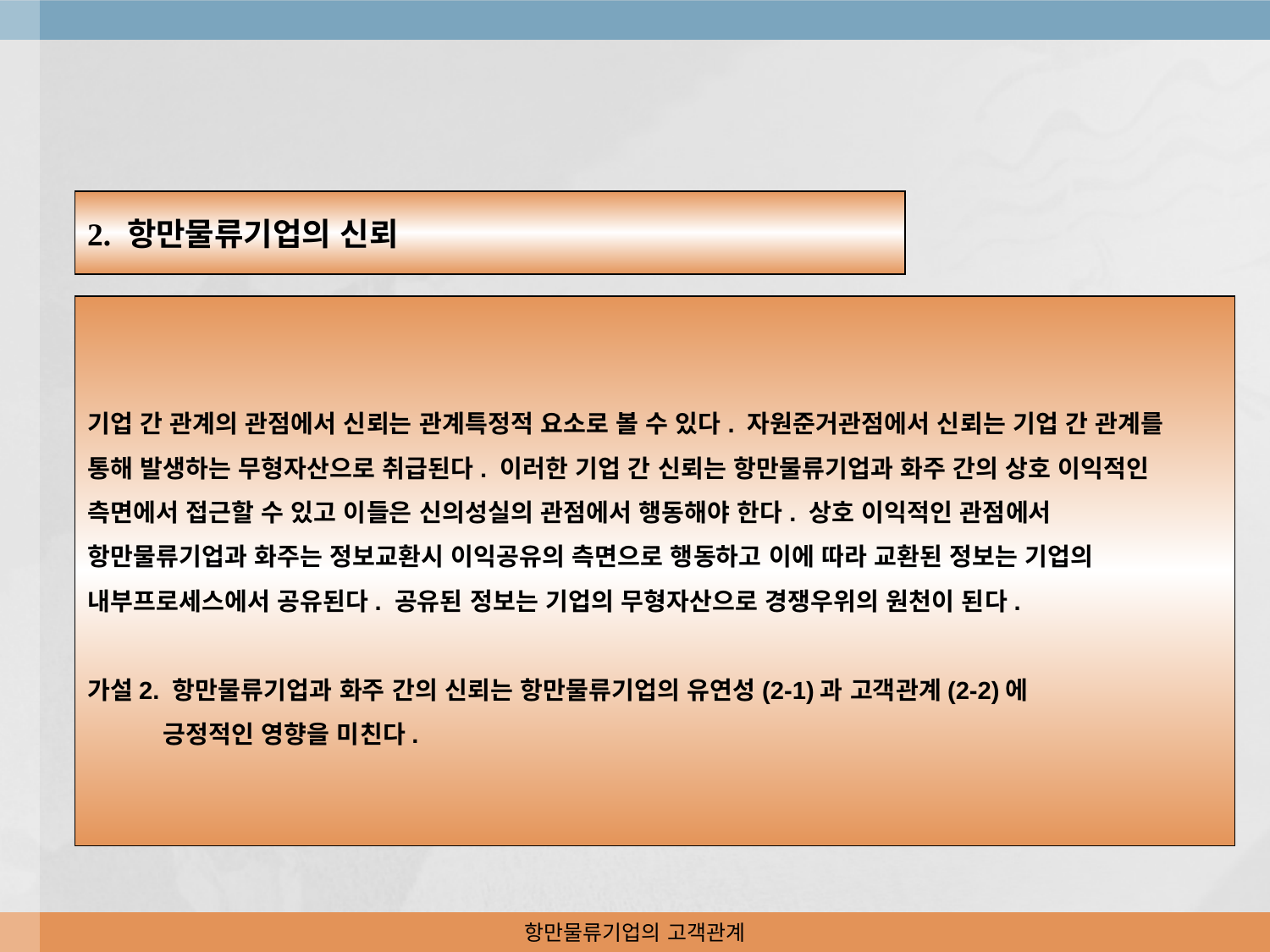

2. 항만물류기업의 신뢰
기업 간 관계의 관점에서 신뢰는 관계특정적 요소로 볼 수 있다. 자원준거관점에서 신뢰는 기업 간 관계를
통해 발생하는 무형자산으로 취급된다. 이러한 기업 간 신뢰는 항만물류기업과 화주 간의 상호 이익적인
측면에서 접근할 수 있고 이들은 신의성실의 관점에서 행동해야 한다. 상호 이익적인 관점에서
항만물류기업과 화주는 정보교환시 이익공유의 측면으로 행동하고 이에 따라 교환된 정보는 기업의
내부프로세스에서 공유된다. 공유된 정보는 기업의 무형자산으로 경쟁우위의 원천이 된다.

가설2. 항만물류기업과 화주 간의 신뢰는 항만물류기업의 유연성(2-1)과 고객관계(2-2)에
          긍정적인 영향을 미친다.
항만물류기업의 고객관계